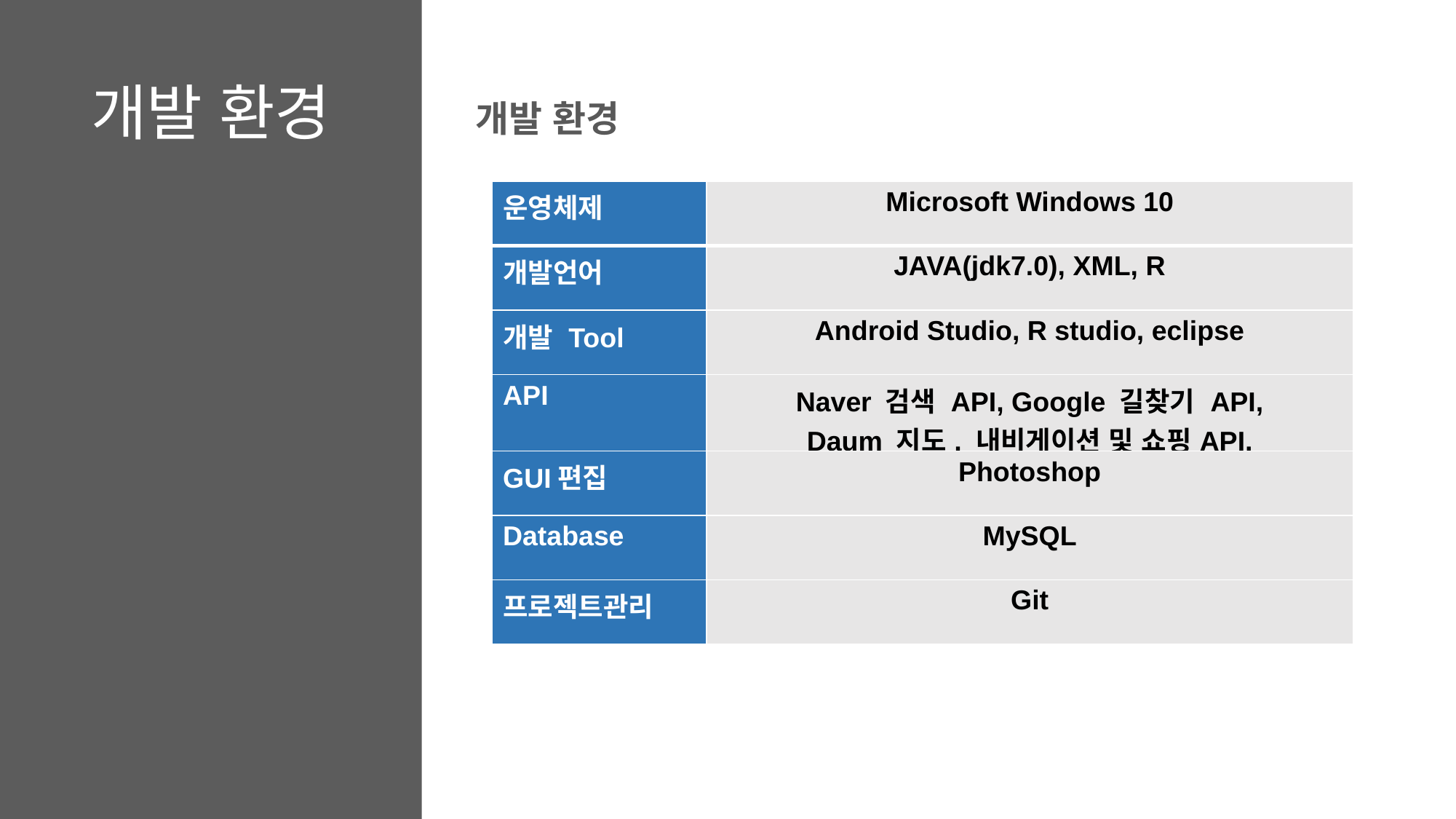

개발 환경

개발 환경
| 운영체제 | Microsoft Windows 10 |
| --- | --- |
| 개발언어 | JAVA(jdk7.0), XML, R |
| 개발 Tool | Android Studio, R studio, eclipse |
| API | Naver 검색 API, Google 길찾기 API, Daum 지도, 내비게이션 및 쇼핑API, |
| GUI편집 | Photoshop |
| Database | MySQL |
| 프로젝트관리 | Git |